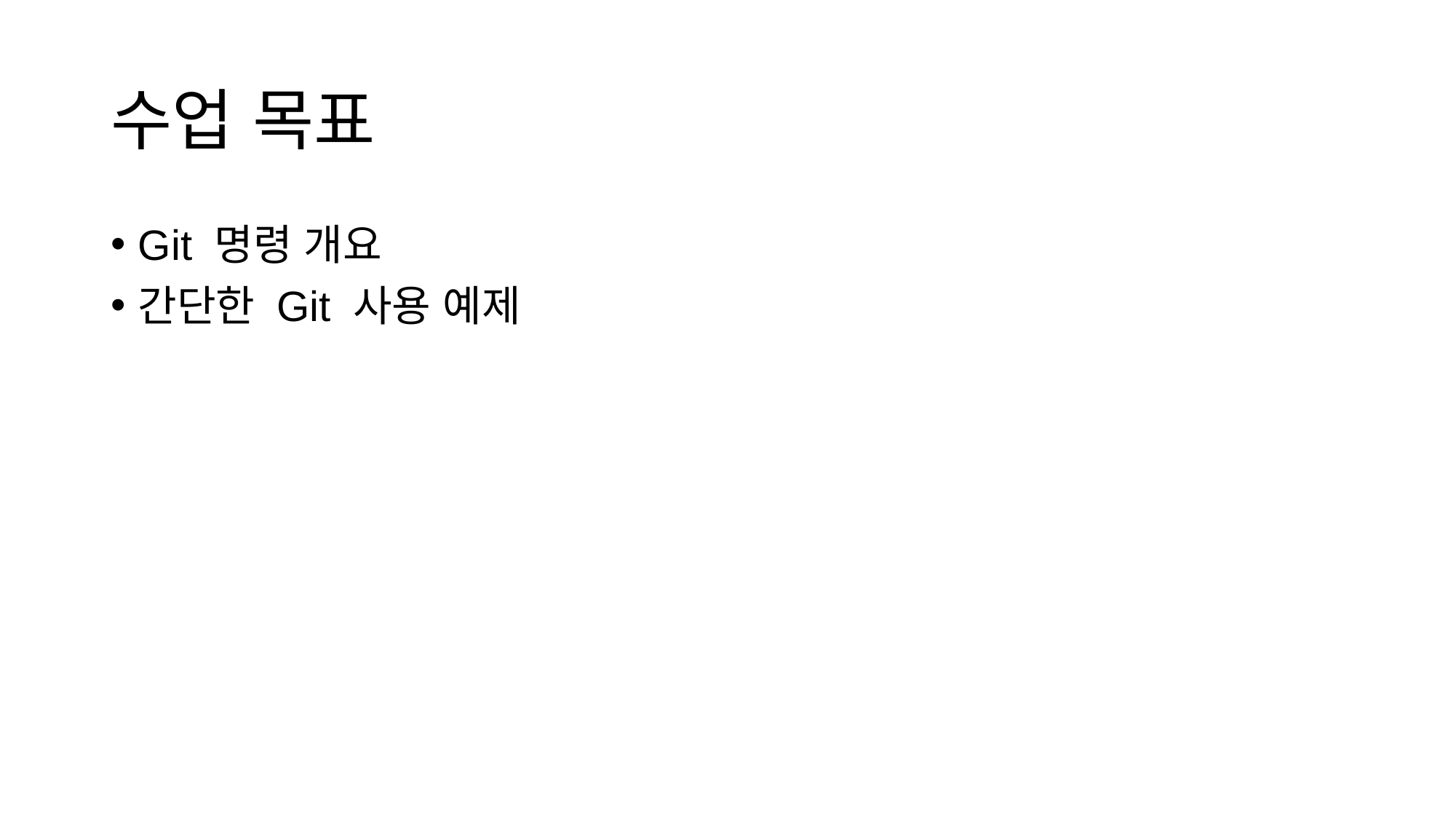

# 수업 목표
Git 명령 개요
간단한 Git 사용 예제